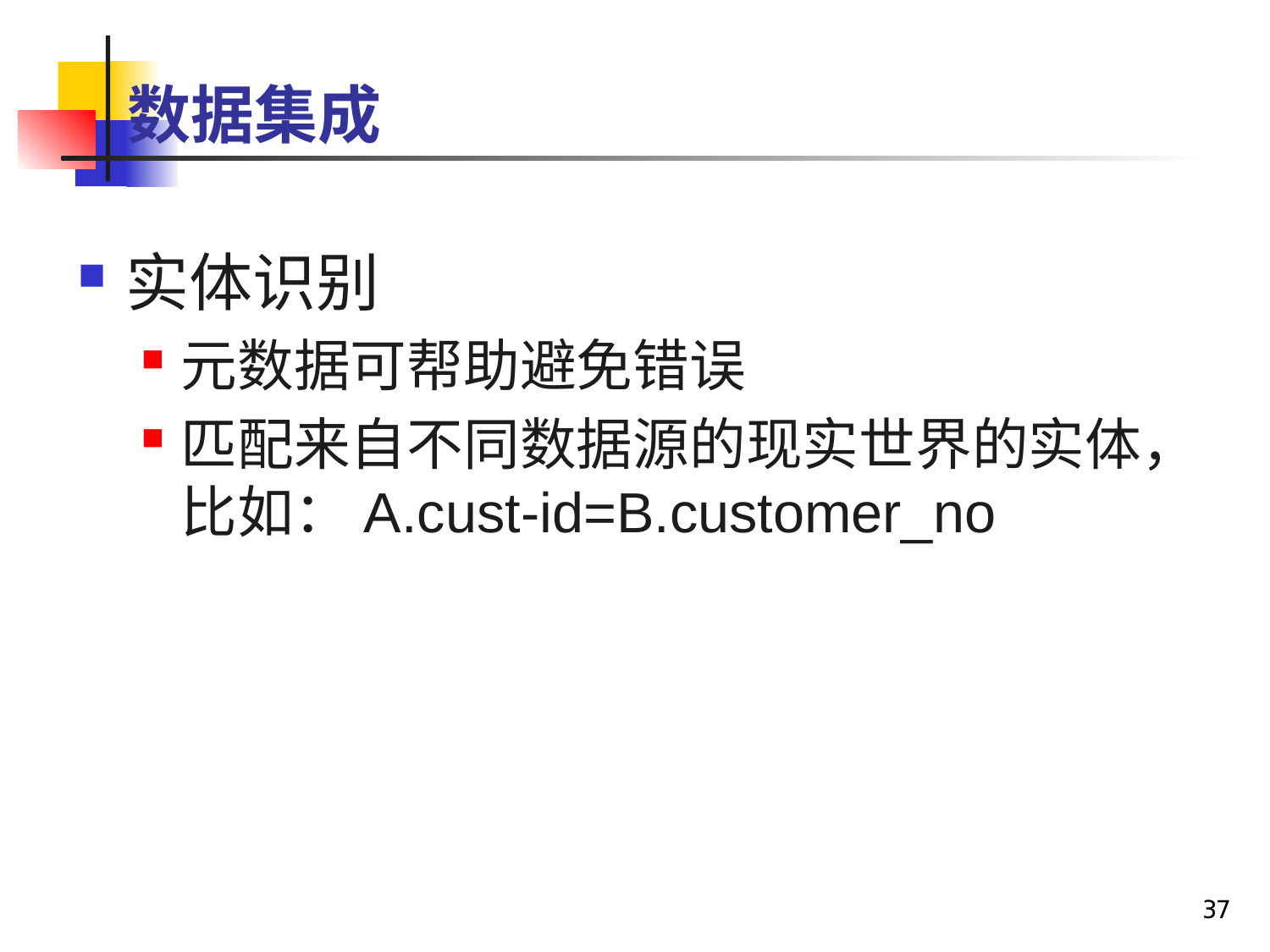

数据集成
实体识别
元数据可帮助避免错误
匹配来自不同数据源的现实世界的实体，比如：A.cust-id=B.customer_no

37